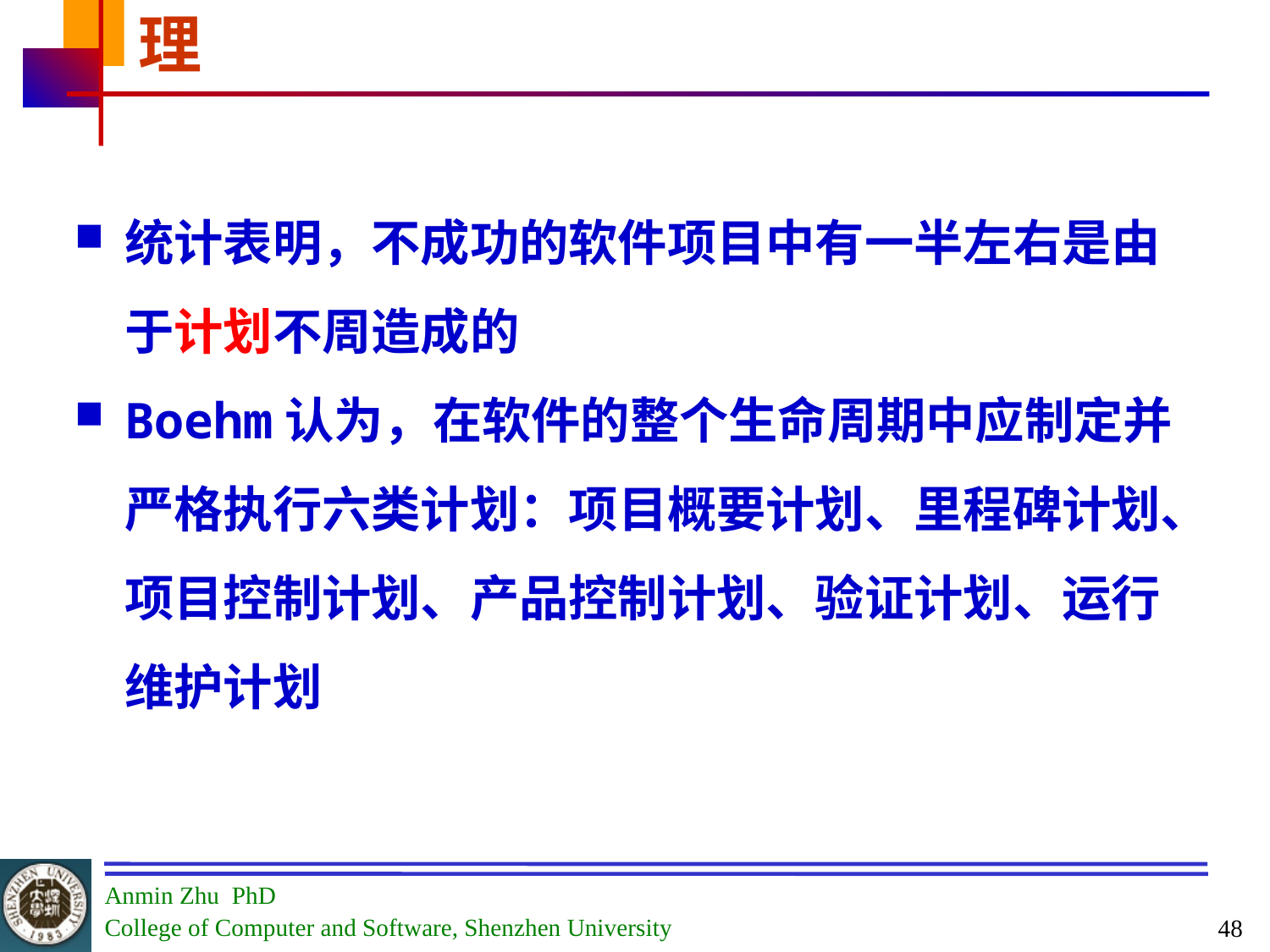

# 1.用分阶段的生命周期计划严格管理
统计表明，不成功的软件项目中有一半左右是由于计划不周造成的
Boehm认为，在软件的整个生命周期中应制定并严格执行六类计划：项目概要计划、里程碑计划、项目控制计划、产品控制计划、验证计划、运行维护计划